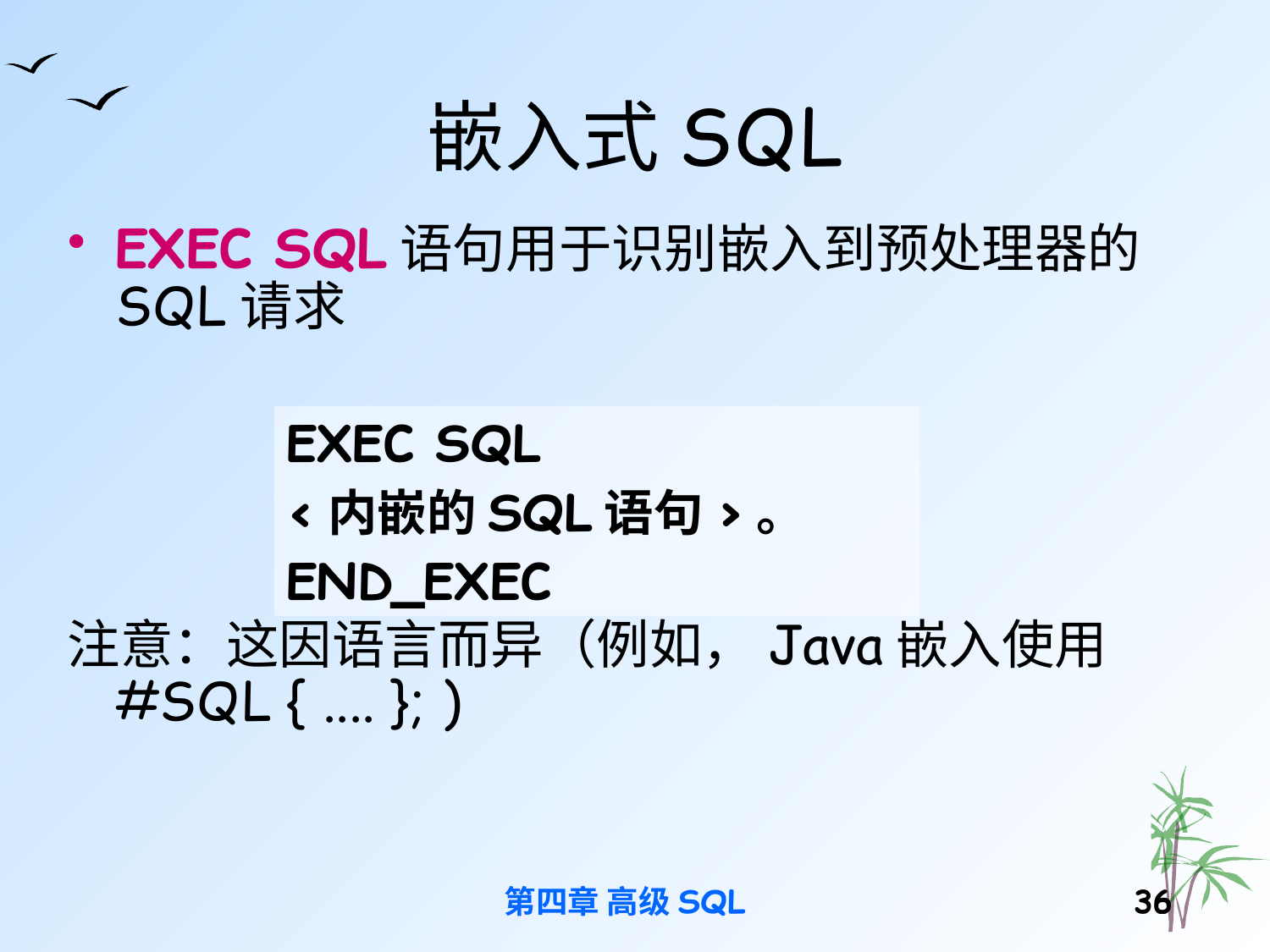

# 嵌入式SQL
EXEC SQL语句用于识别嵌入到预处理器的SQL请求

注意：这因语言而异（例如，Java嵌入使用#SQL { .... }; )
EXEC SQL
<内嵌的SQL语句>。
END_EXEC
第四章 高级SQL
36